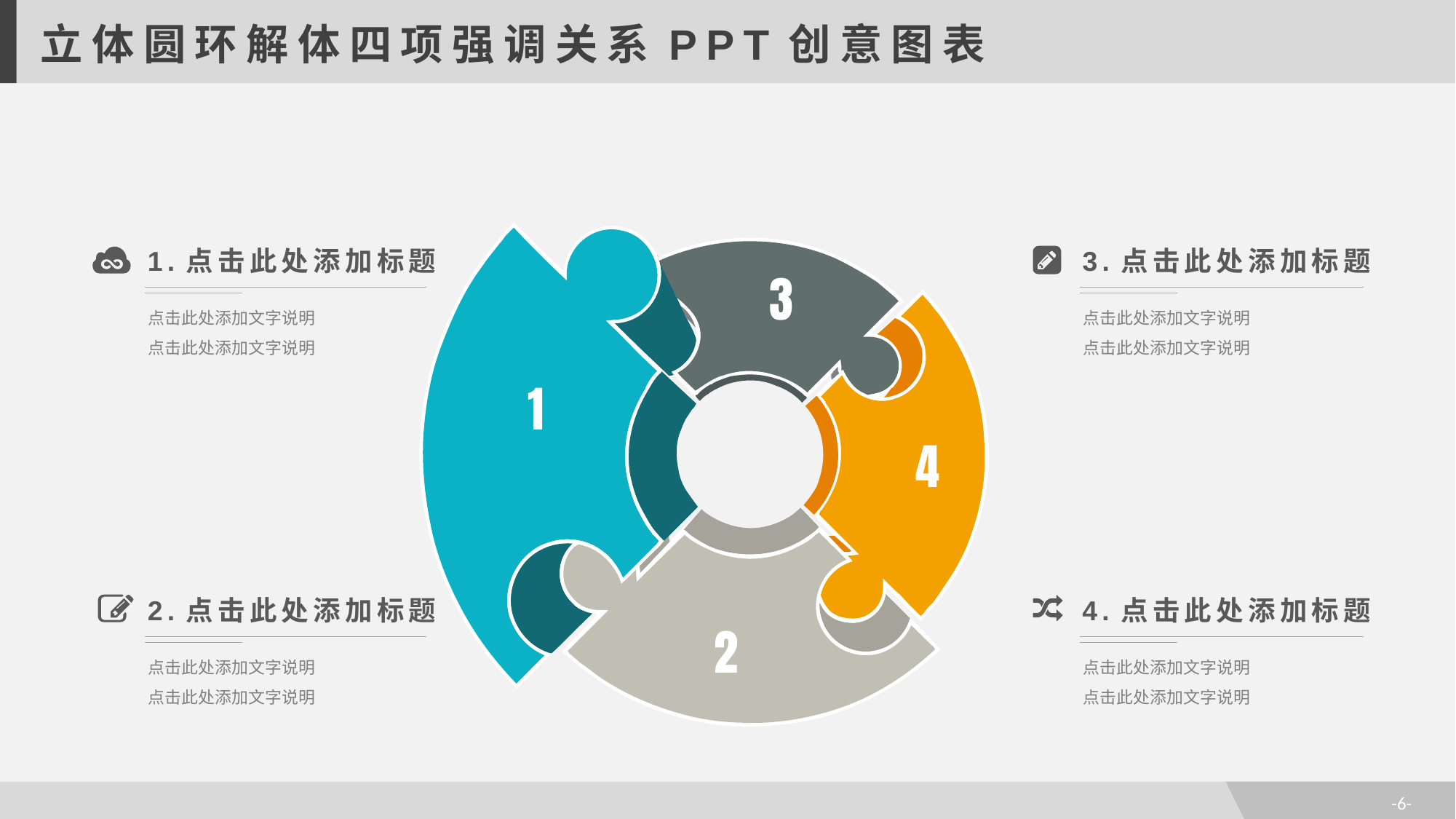

立体圆环解体四项强调关系PPT创意图表

1.点击此处添加标题

点击此处添加文字说明
点击此处添加文字说明
3.点击此处添加标题

点击此处添加文字说明
点击此处添加文字说明
3
1
4
2.点击此处添加标题

点击此处添加文字说明
点击此处添加文字说明
4.点击此处添加标题

点击此处添加文字说明
点击此处添加文字说明
2
-6-